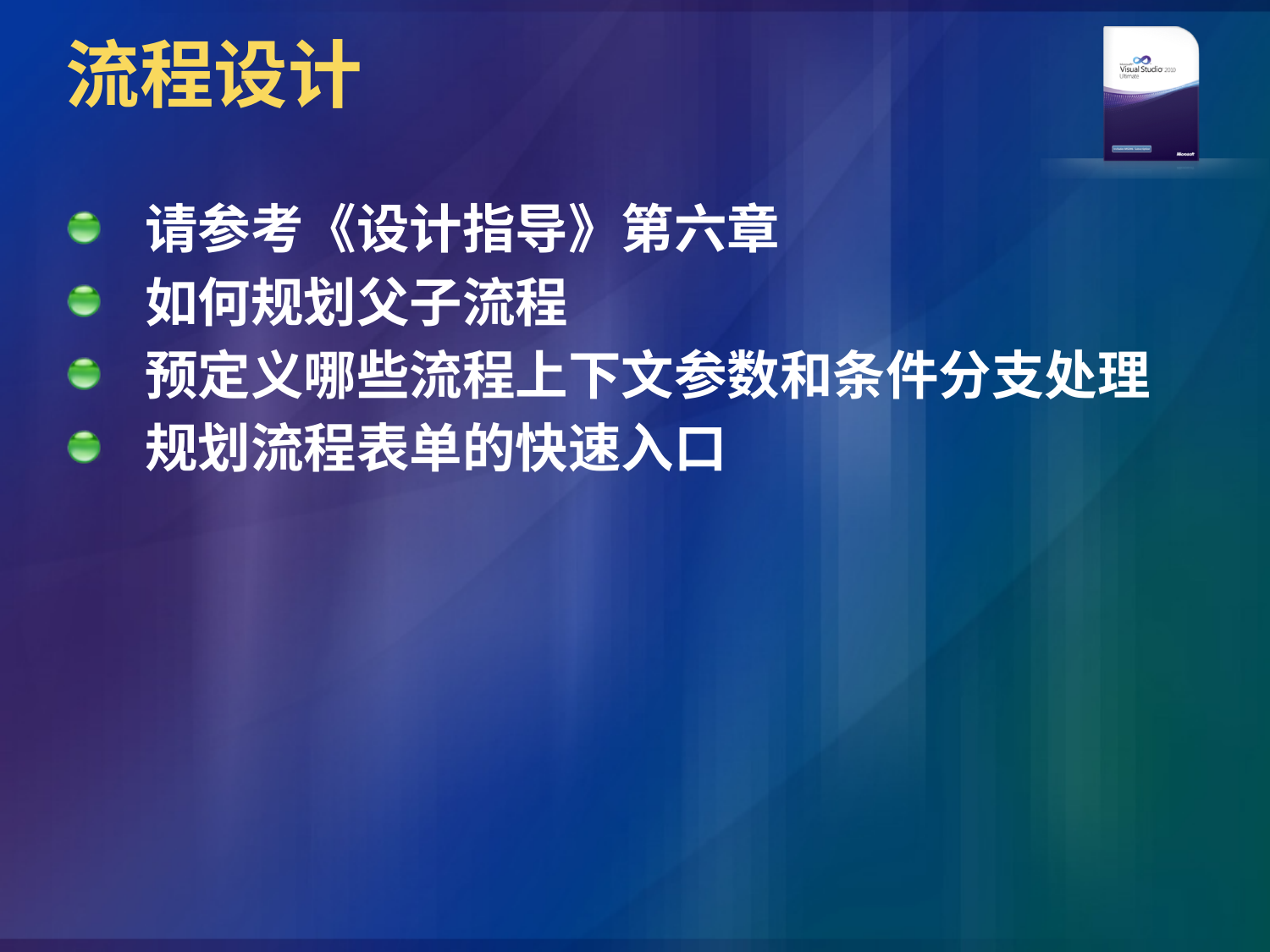

# 流程设计
请参考《设计指导》第六章
如何规划父子流程
预定义哪些流程上下文参数和条件分支处理
规划流程表单的快速入口